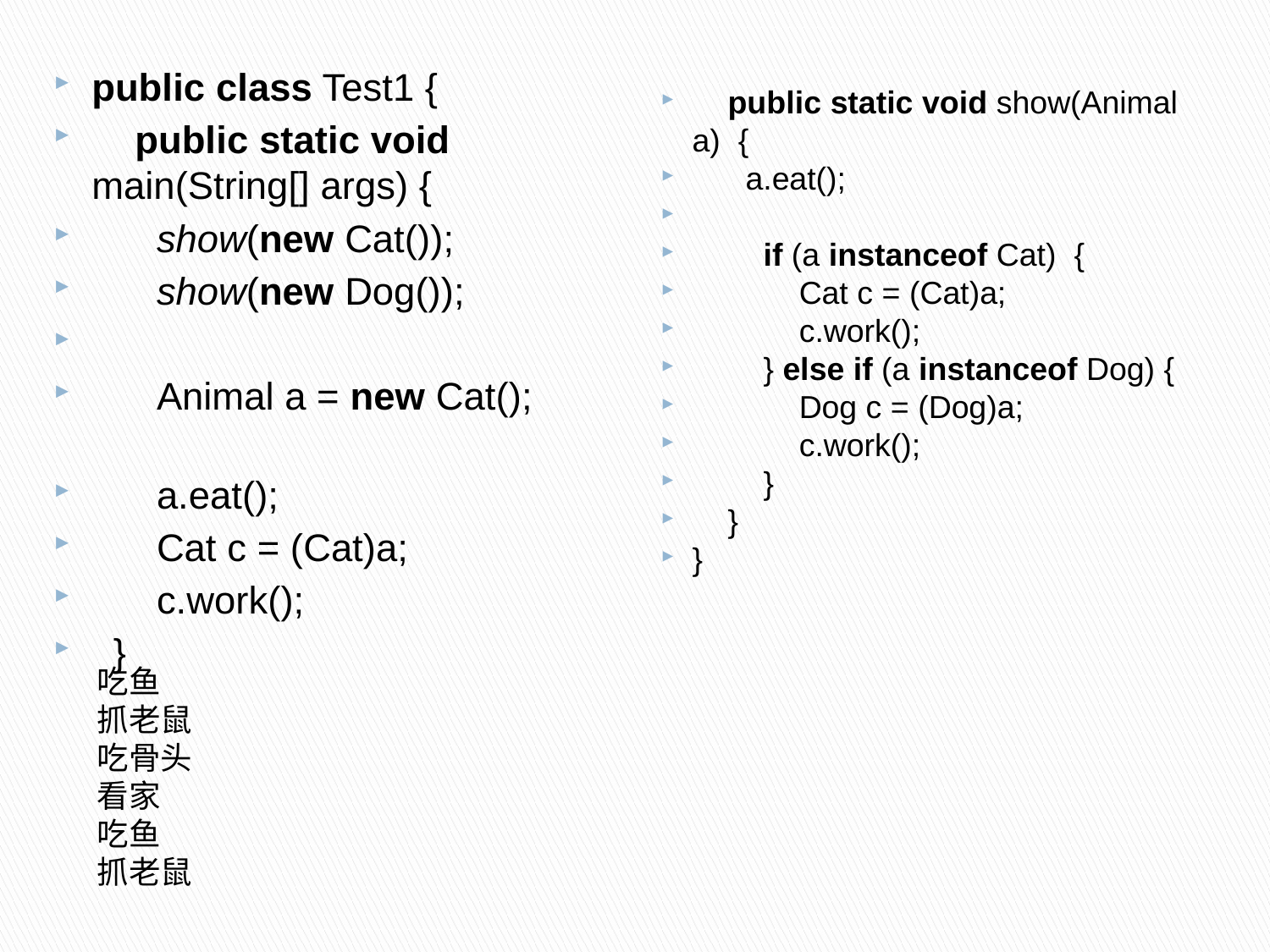

public class Test1 {
    public static void main(String[] args) {
      show(new Cat());
      show(new Dog());

      Animal a = new Cat();
      a.eat();
      Cat c = (Cat)a;
      c.work();
  }

    public static void show(Animal a)  {
      a.eat();

        if (a instanceof Cat)  {
            Cat c = (Cat)a;
            c.work();
        } else if (a instanceof Dog) {
            Dog c = (Dog)a;
            c.work();
        }
    }
}

吃鱼
抓老鼠
吃骨头
看家
吃鱼
抓老鼠